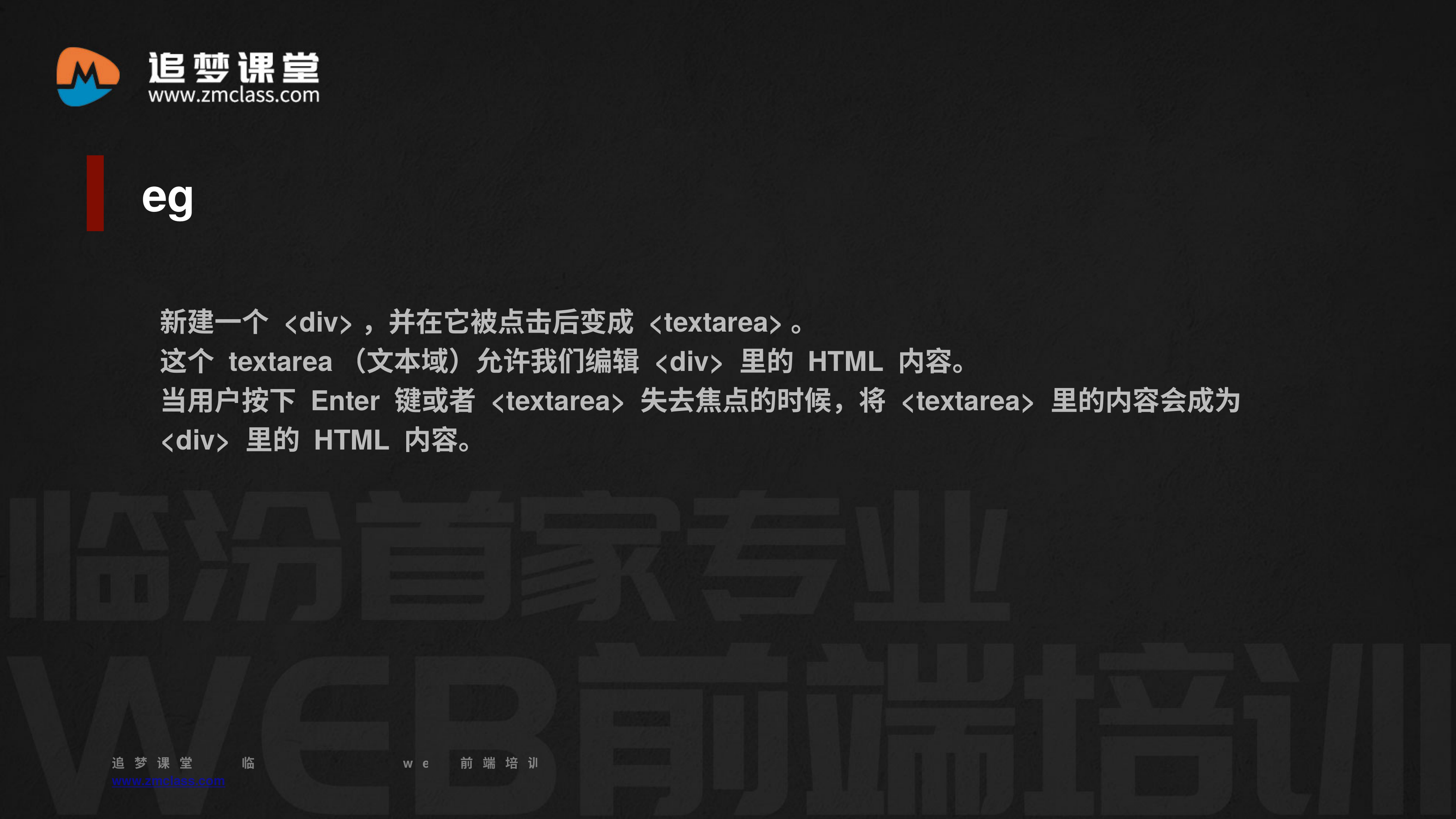

eg
新建一个 <div>，并在它被点击后变成 <textarea>。
这个 textarea（文本域）允许我们编辑 <div> 里的 HTML 内容。
当用户按下 Enter 键或者 <textarea> 失去焦点的时候，将 <textarea> 里的内容会成为 <div> 里的 HTML 内容。
追梦课堂   临汾首家专业的web前端培训机构                                                          www.zmclass.com
14